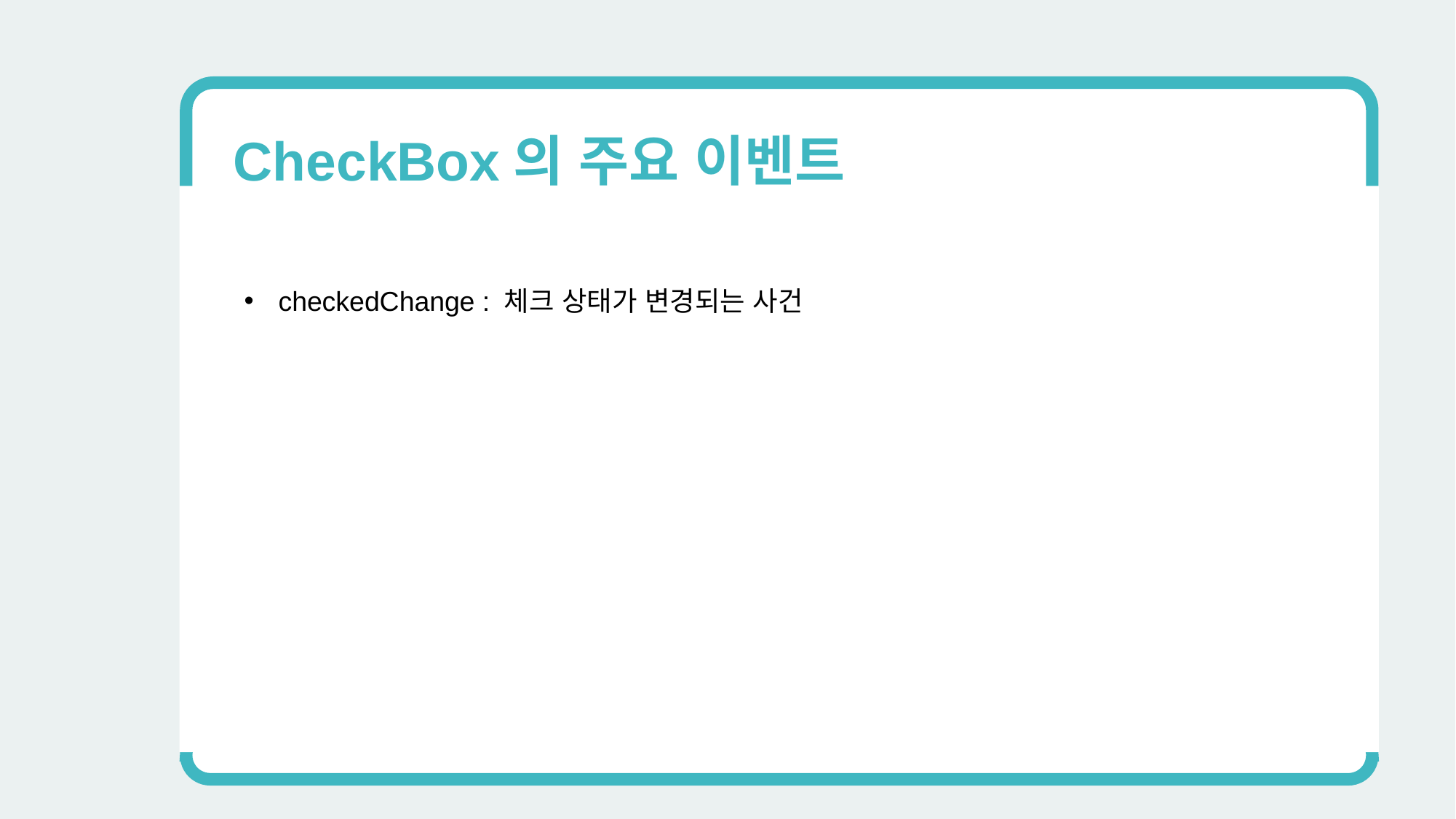

CheckBox의 주요 이벤트

checkedChange : 체크 상태가 변경되는 사건